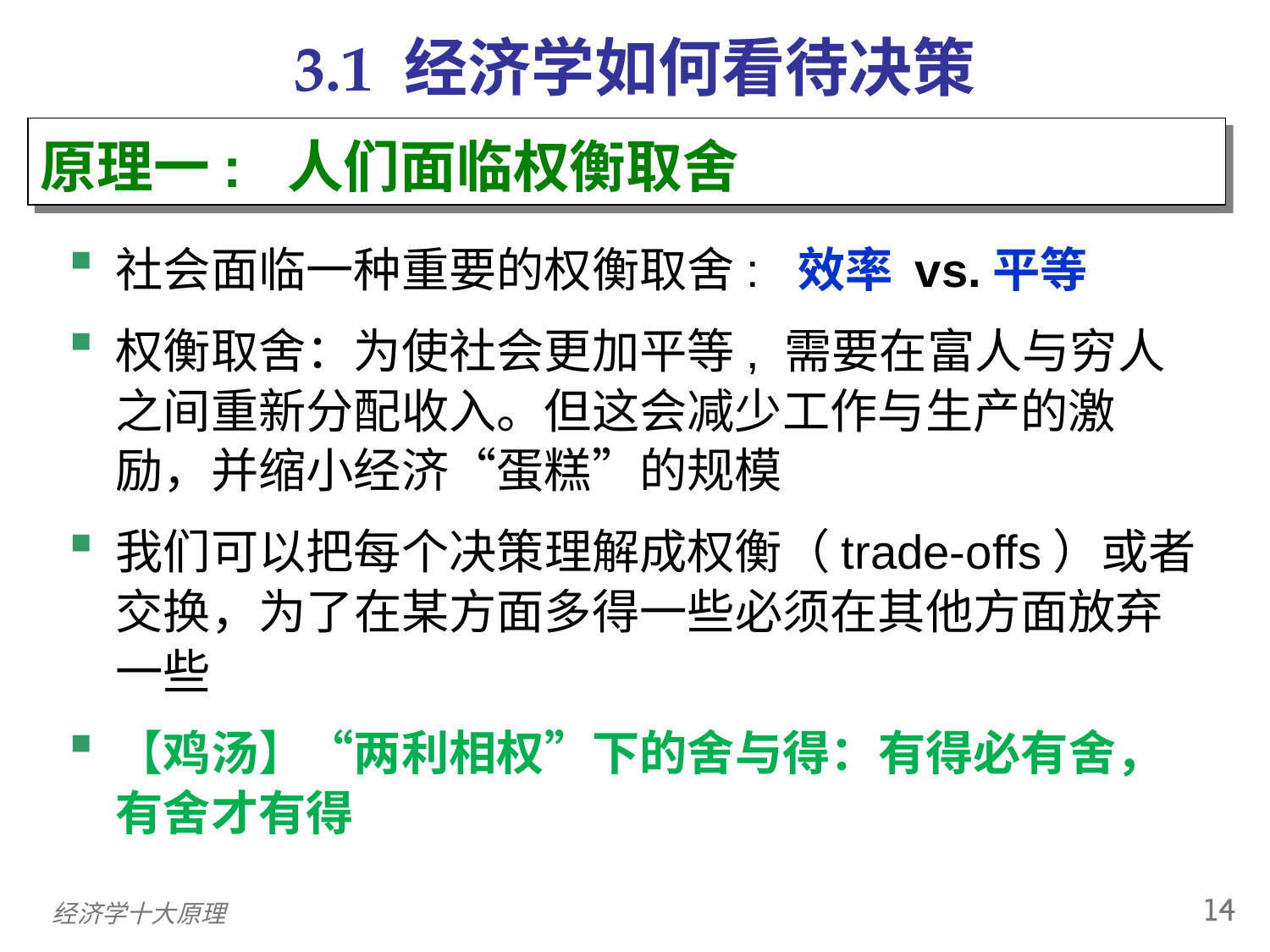

3.1 经济学如何看待决策
0
原理一:  人们面临权衡取舍
社会面临一种重要的权衡取舍:  效率 vs.平等
权衡取舍：为使社会更加平等, 需要在富人与穷人之间重新分配收入。但这会减少工作与生产的激励，并缩小经济“蛋糕”的规模
我们可以把每个决策理解成权衡（trade-offs）或者交换，为了在某方面多得一些必须在其他方面放弃一些
【鸡汤】“两利相权”下的舍与得：有得必有舍，有舍才有得

14
经济学十大原理